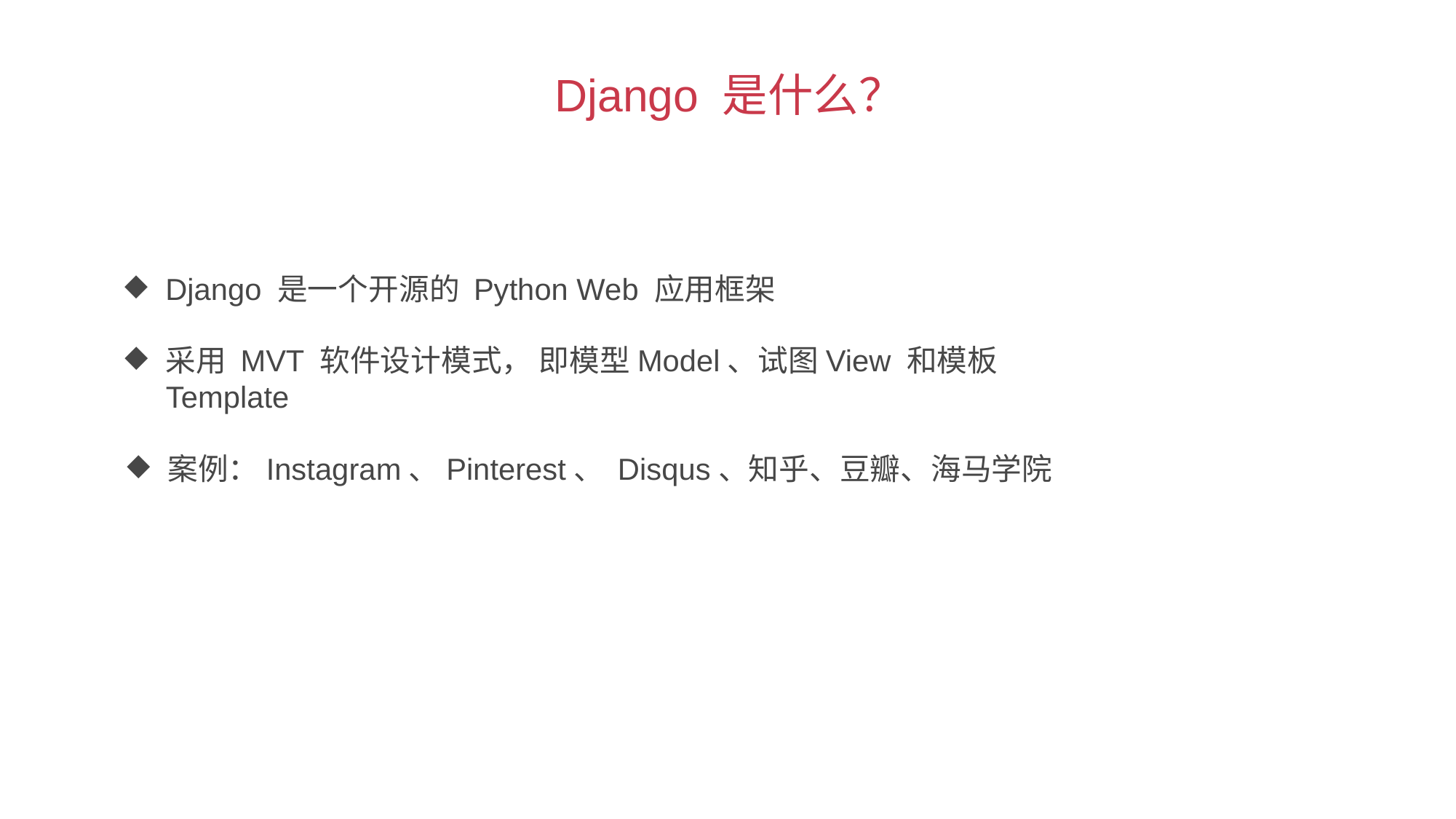

Django 是什么？
Django 是一个开源的 Python Web 应用框架
采用 MVT 软件设计模式， 即模型Model、试图View 和模板Template
案例：Instagram、Pinterest、 Disqus、知乎、豆瓣、海马学院